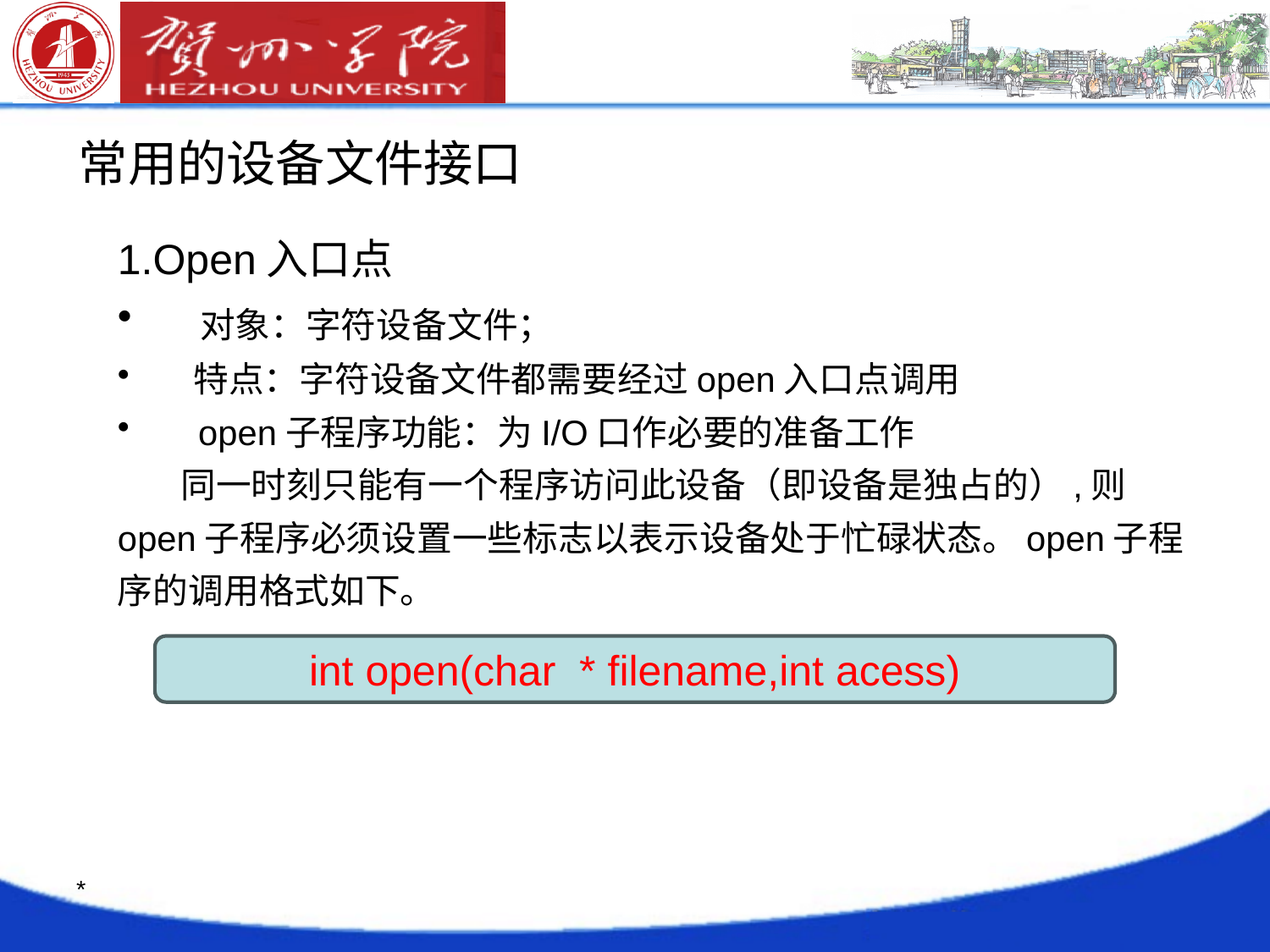

常用的设备文件接口
1.Open入口点
      对象：字符设备文件；
       特点：字符设备文件都需要经过open入口点调用
       open子程序功能：为I/O口作必要的准备工作
       同一时刻只能有一个程序访问此设备（即设备是独占的）,则 open子程序必须设置一些标志以表示设备处于忙碌状态。open子程序的调用格式如下。
int open(char  * filename,int acess)
# *